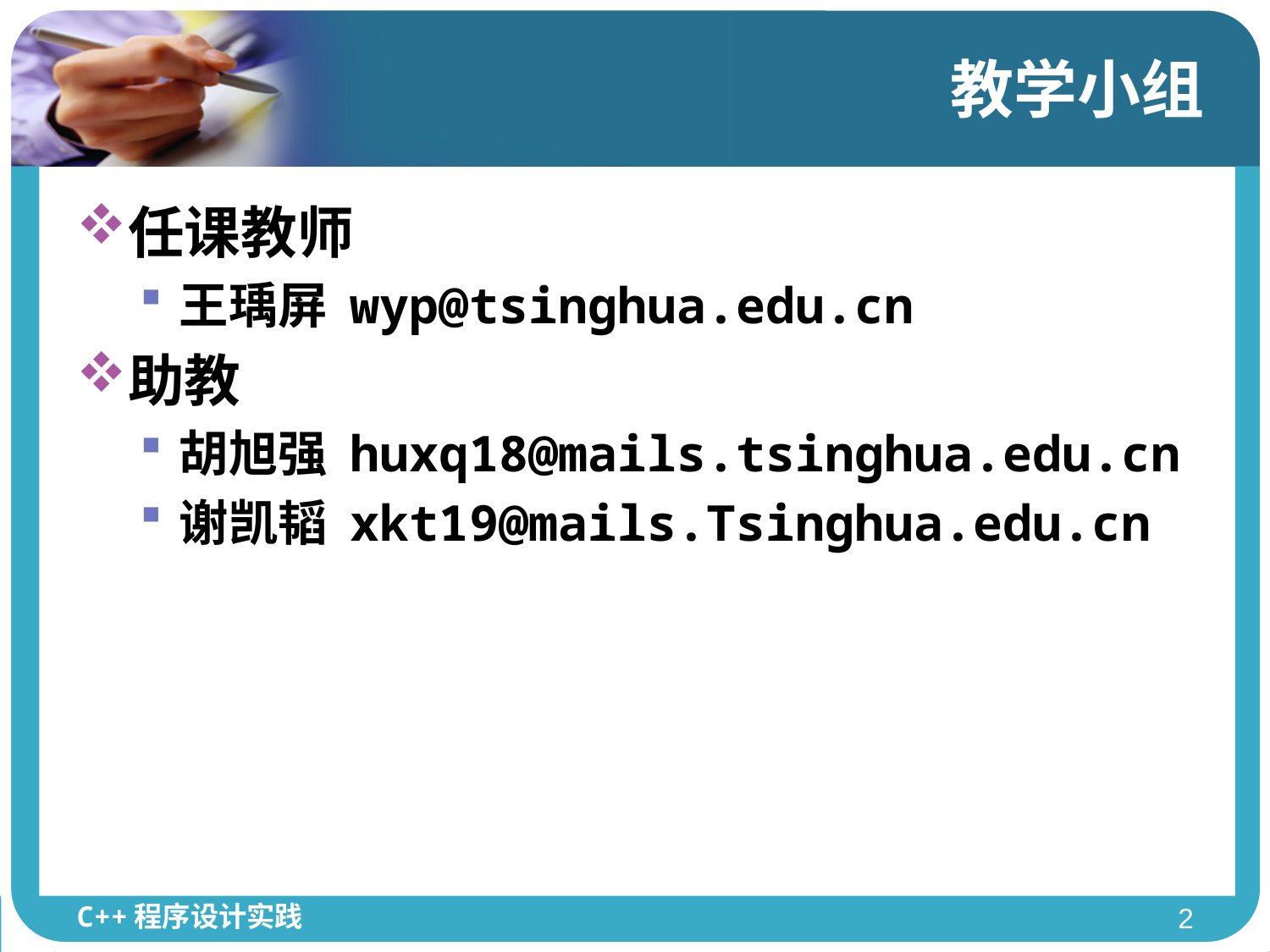

# 教学小组
任课教师
王瑀屏 wyp@tsinghua.edu.cn
助教
胡旭强 huxq18@mails.tsinghua.edu.cn
谢凯韬 xkt19@mails.Tsinghua.edu.cn
C++程序设计实践
2